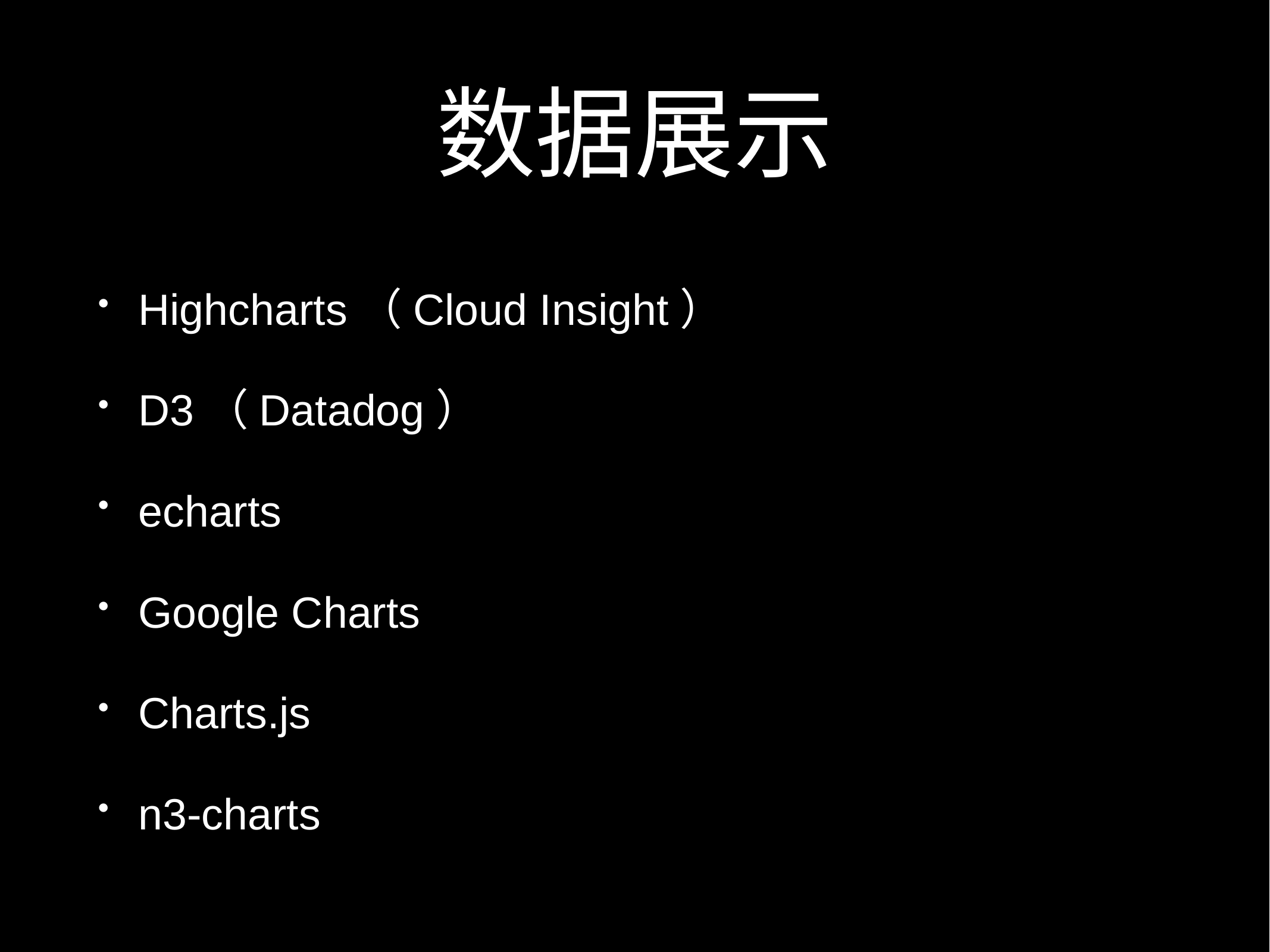

# 数据展示
Highcharts（Cloud Insight）
D3（Datadog）
echarts
Google Charts
Charts.js
n3-charts